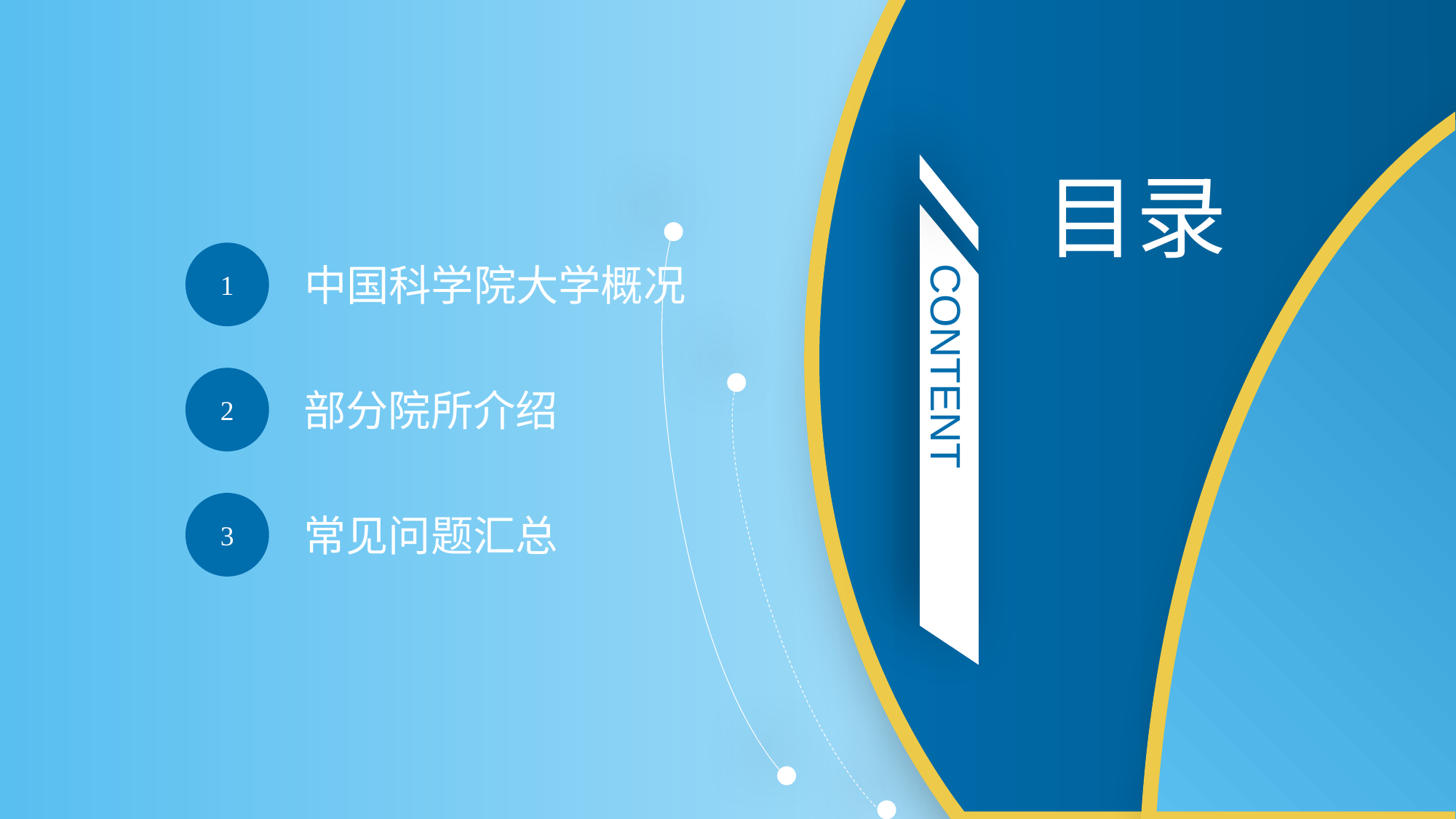

目录

1
中国科学院大学概况

2

部分院所介绍

CONTENT
3
常见问题汇总